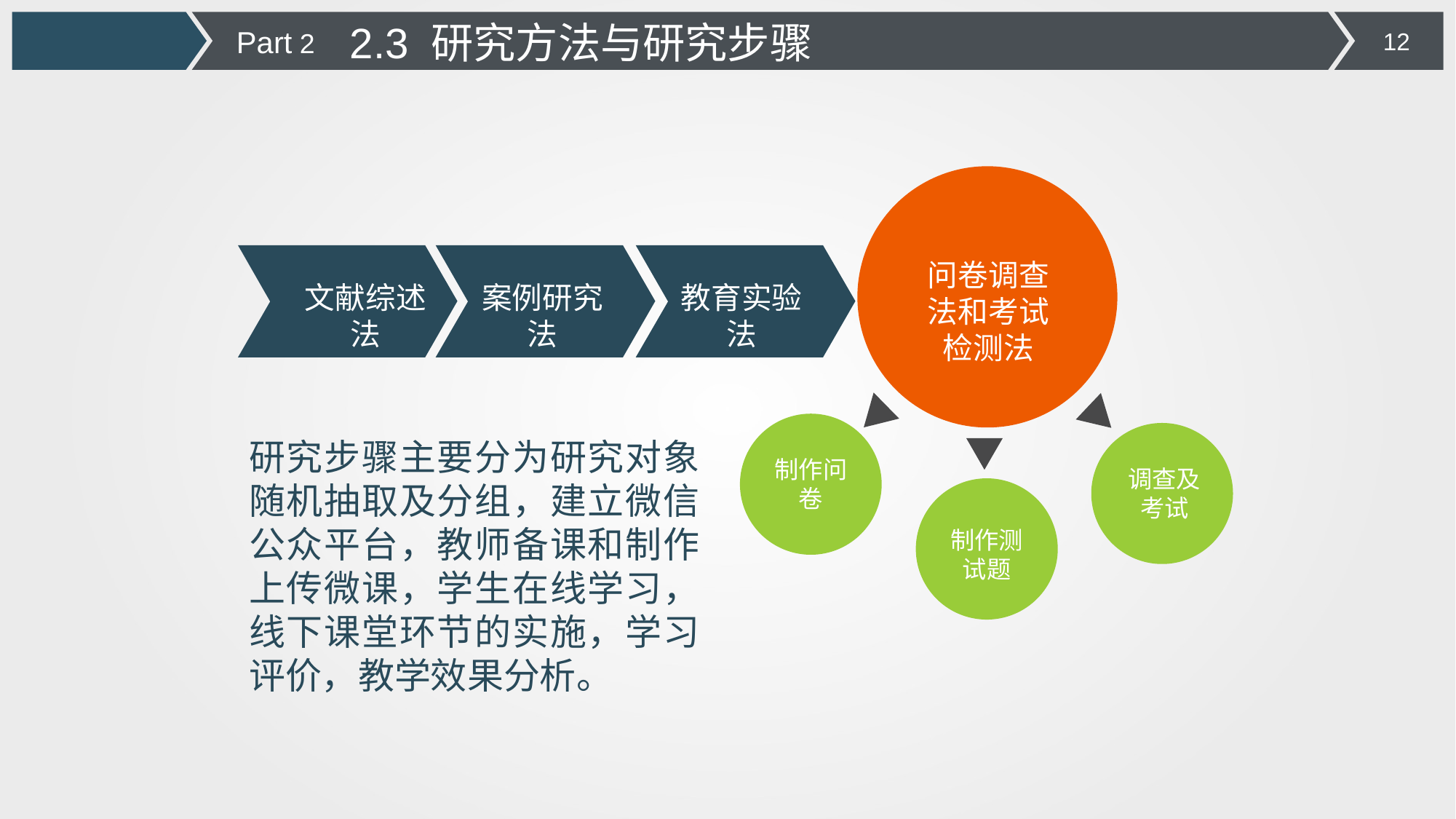

2.3 研究方法与研究步骤
Part 2

问卷调查法和考试检测法
文献综述法
案例研究法
教育实验法

研究步骤主要分为研究对象随机抽取及分组，建立微信公众平台，教师备课和制作上传微课，学生在线学习，线下课堂环节的实施，学习评价，教学效果分析。

制作问卷
调查及考试

制作测试题